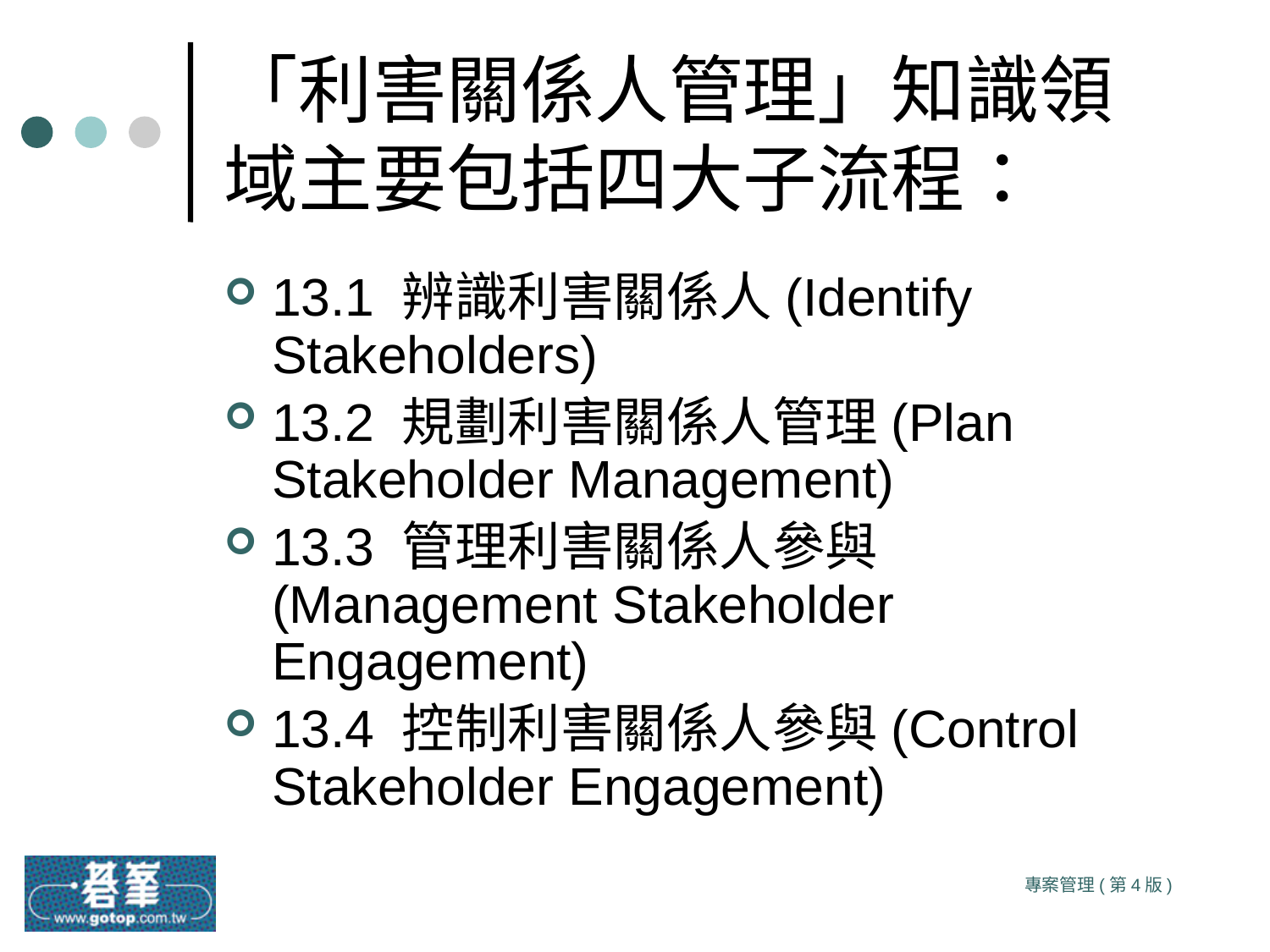

# 「利害關係人管理」知識領域主要包括四大子流程：
13.1 辨識利害關係人(Identify Stakeholders)
13.2 規劃利害關係人管理(Plan Stakeholder Management)
13.3 管理利害關係人參與(Management Stakeholder Engagement)
13.4 控制利害關係人參與(Control Stakeholder Engagement)
專案管理(第4版)